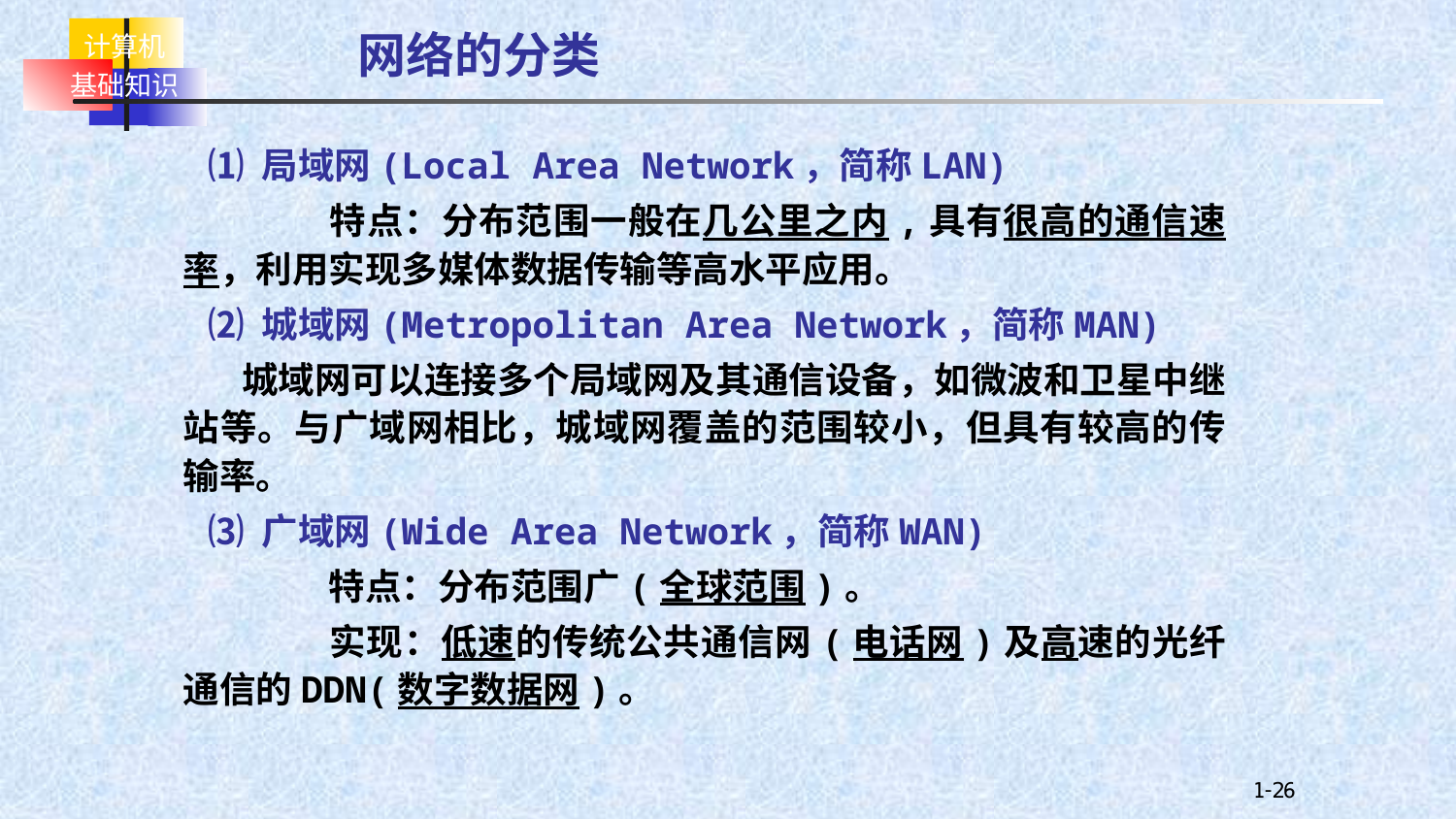

网络的分类
   ⑴ 局域网(Local Area Network，简称LAN)
	特点：分布范围一般在几公里之内,具有很高的通信速率，利用实现多媒体数据传输等高水平应用。
   ⑵ 城域网(Metropolitan Area Network，简称MAN)
      城域网可以连接多个局域网及其通信设备，如微波和卫星中继站等。与广域网相比，城域网覆盖的范围较小，但具有较高的传输率。
   ⑶ 广域网(Wide Area Network，简称WAN)
	特点：分布范围广(全球范围)。
	实现：低速的传统公共通信网(电话网)及高速的光纤通信的DDN(数字数据网)。
1-26